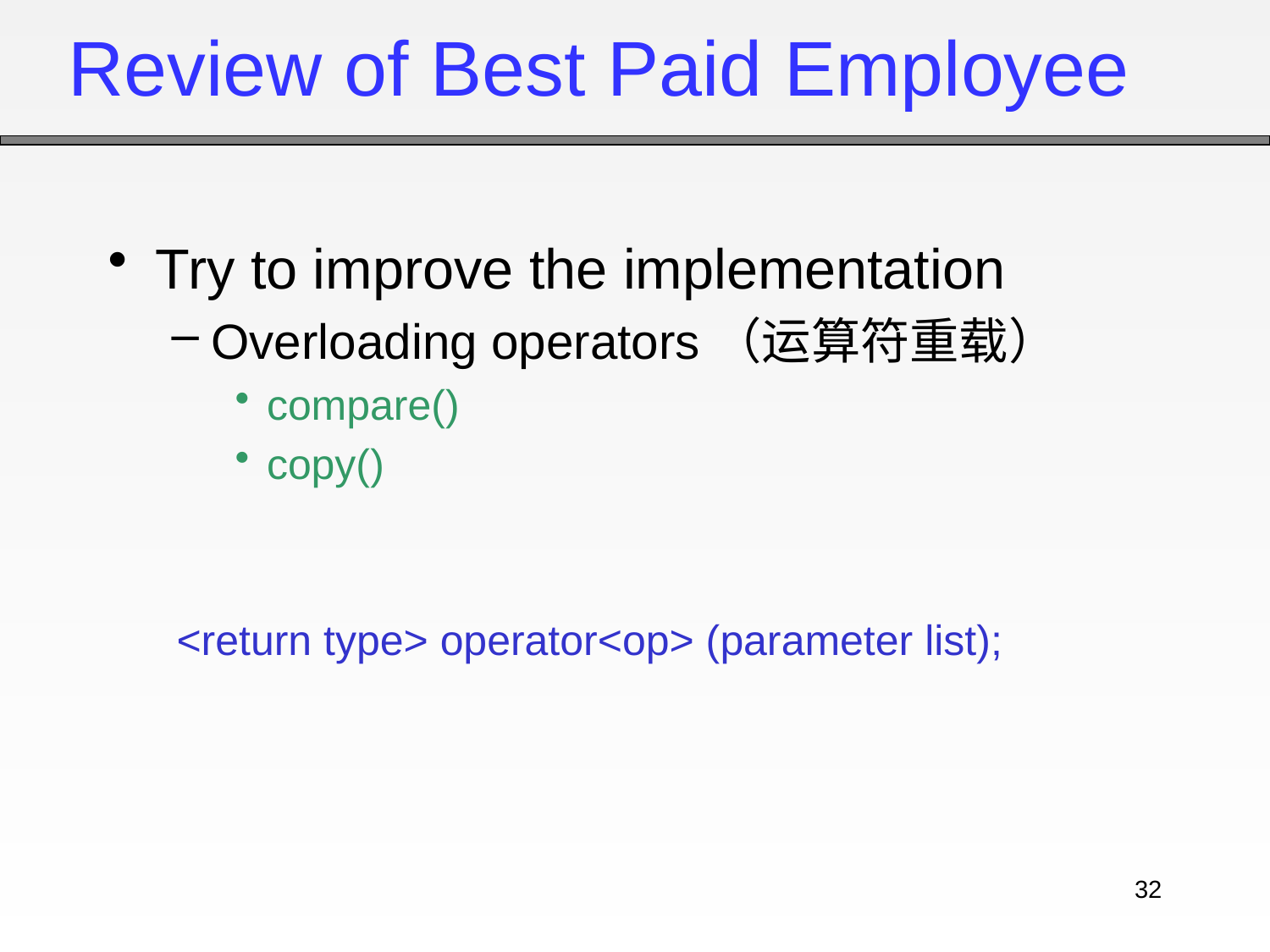

# Review of Best Paid Employee
Try to improve the implementation
Overloading operators（运算符重载）
compare()
copy()
<return type> operator<op> (parameter list);
32